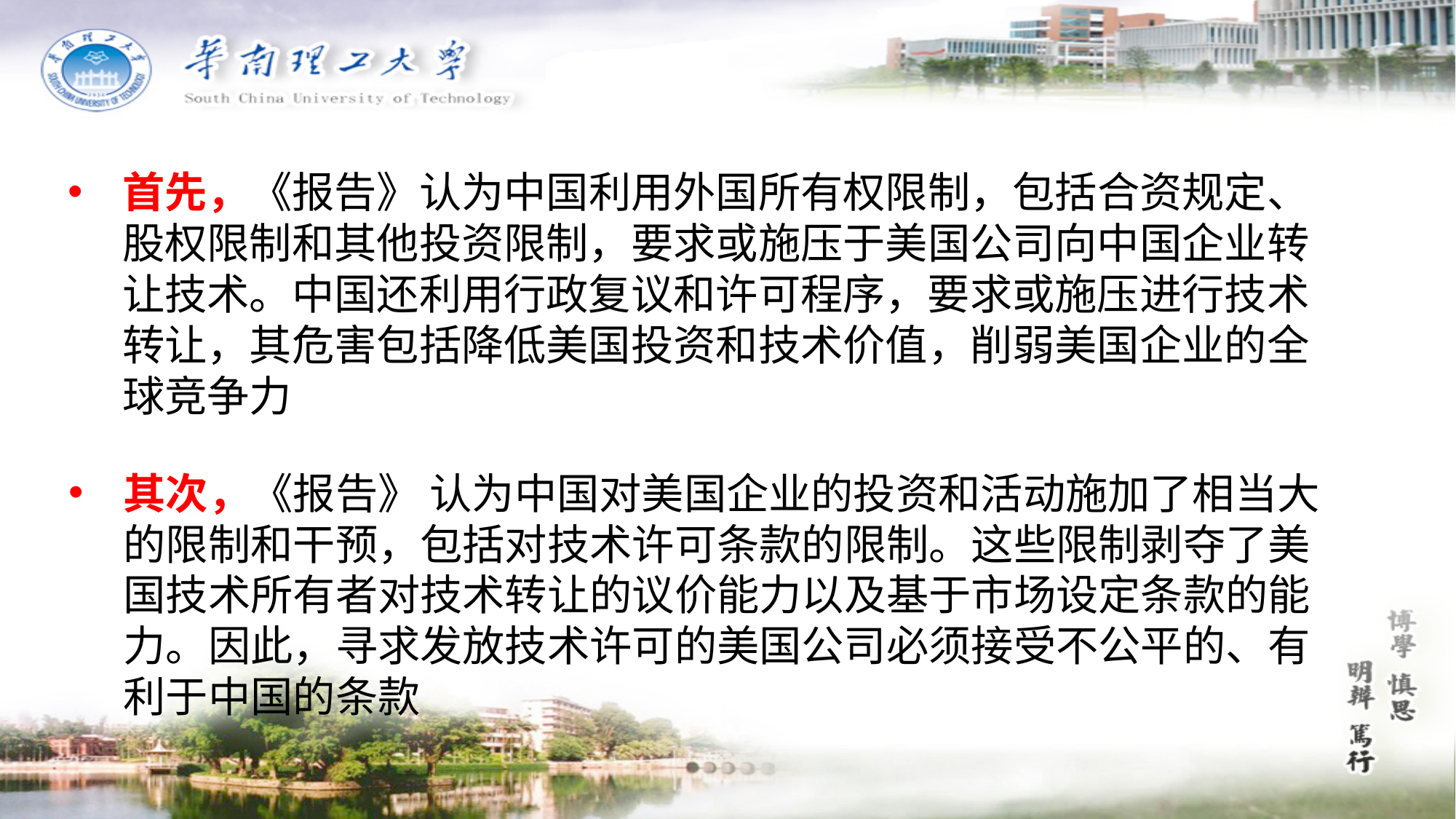

首先，《报告》认为中国利用外国所有权限制，包括合资规定、股权限制和其他投资限制，要求或施压于美国公司向中国企业转让技术。中国还利用行政复议和许可程序，要求或施压进行技术转让，其危害包括降低美国投资和技术价值，削弱美国企业的全球竞争力
其次，《报告》 认为中国对美国企业的投资和活动施加了相当大的限制和干预，包括对技术许可条款的限制。这些限制剥夺了美国技术所有者对技术转让的议价能力以及基于市场设定条款的能力。因此，寻求发放技术许可的美国公司必须接受不公平的、有利于中国的条款